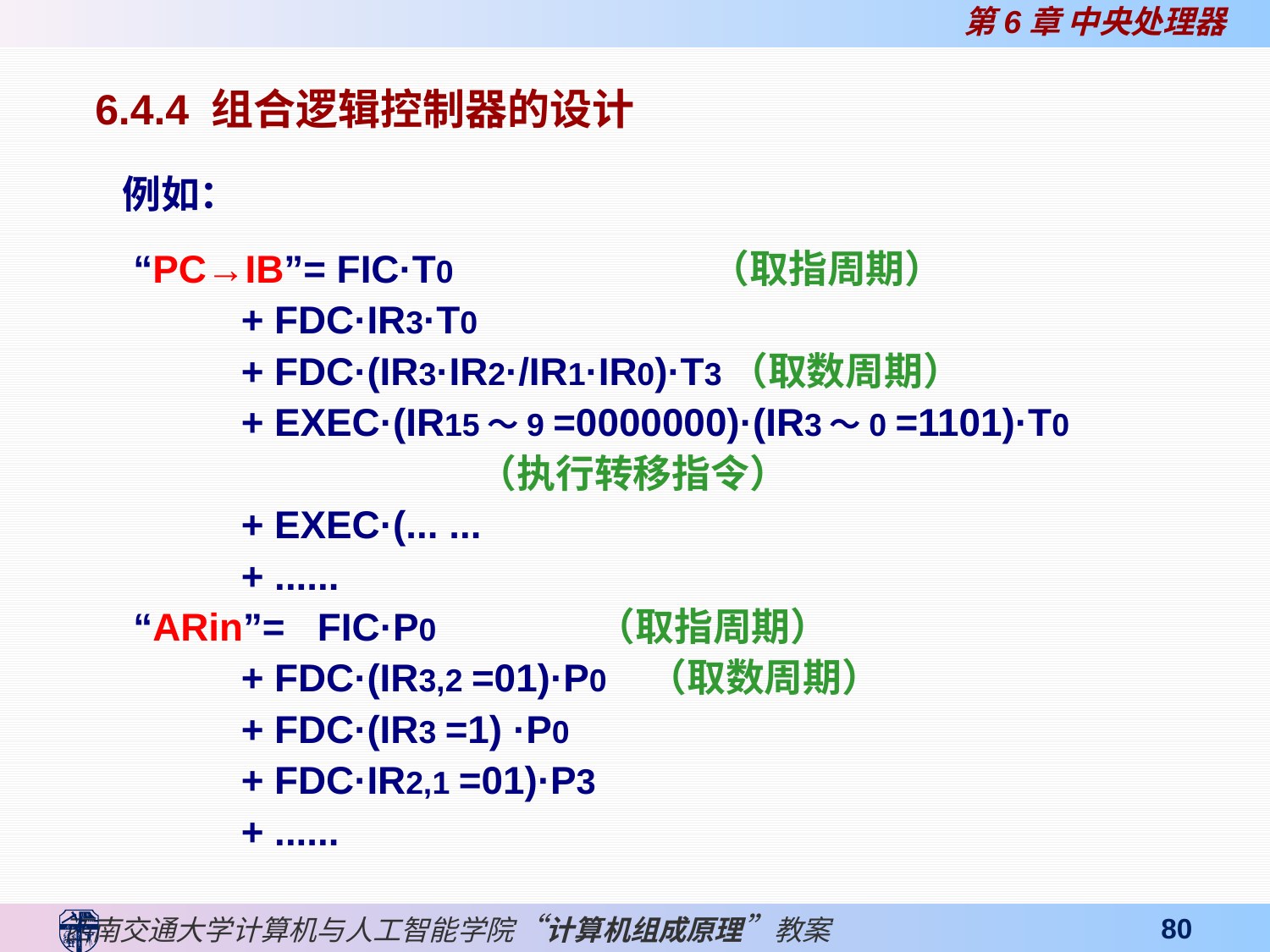

6.4.4 组合逻辑控制器的设计
例如：

 “PC→IB”= FIC·T0                       （取指周期）
           + FDC·IR3·T0
           + FDC·(IR3·IR2·/IR1·IR0)·T3（取数周期）
           + EXEC·(IR15～9 =0000000)·(IR3～0 =1101)·T0
                                       （执行转移指令）
           + EXEC·(... ...
           + ......
 “ARin”=   FIC·P0              （取指周期）
           + FDC·(IR3,2 =01)·P0   （取数周期）
           + FDC·(IR3 =1) ·P0
           + FDC·IR2,1 =01)·P3
           + ......